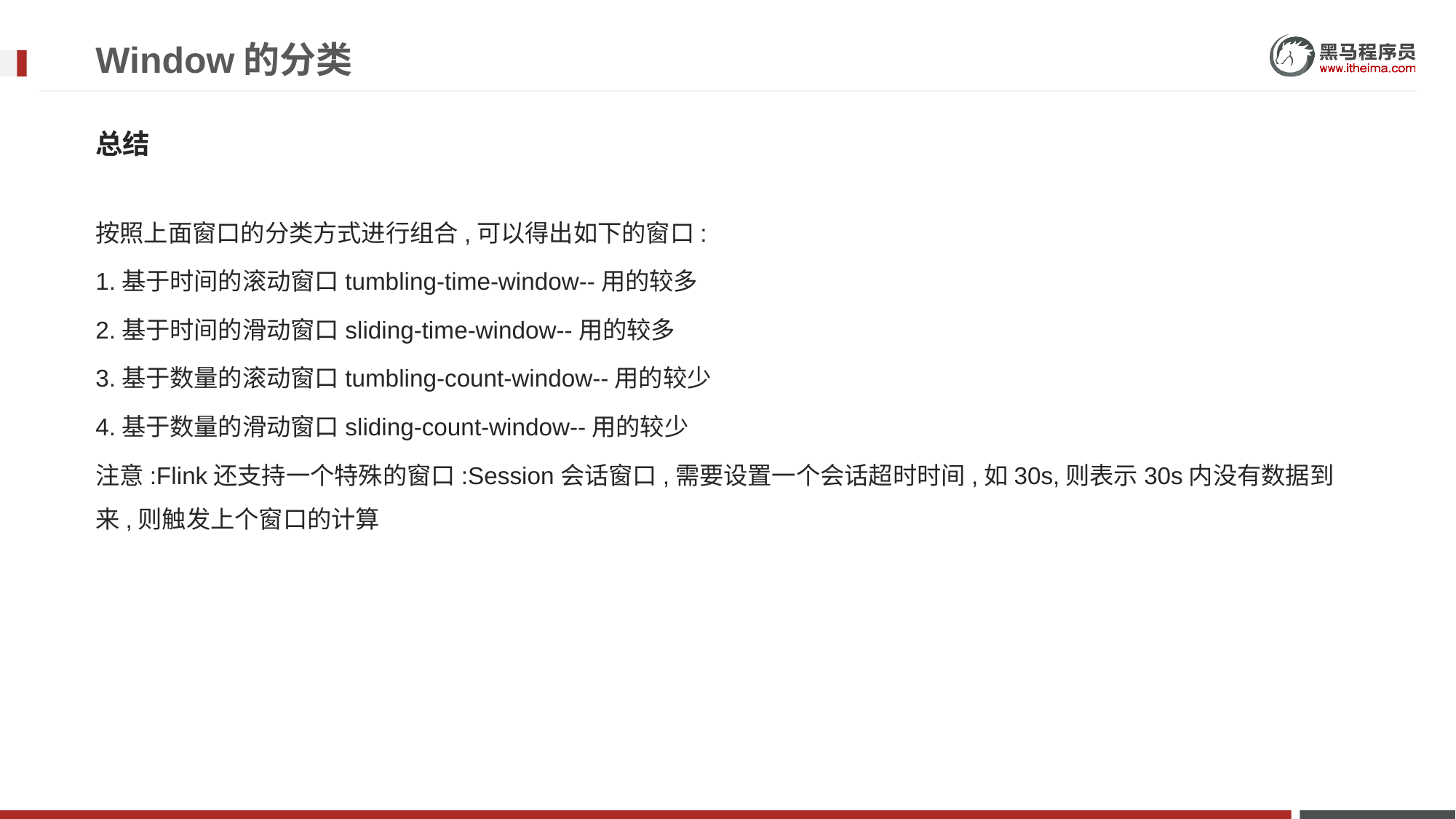

# Window的分类
总结
按照上面窗口的分类方式进行组合,可以得出如下的窗口:
1.基于时间的滚动窗口tumbling-time-window--用的较多
2.基于时间的滑动窗口sliding-time-window--用的较多
3.基于数量的滚动窗口tumbling-count-window--用的较少
4.基于数量的滑动窗口sliding-count-window--用的较少
注意:Flink还支持一个特殊的窗口:Session会话窗口,需要设置一个会话超时时间,如30s,则表示30s内没有数据到来,则触发上个窗口的计算